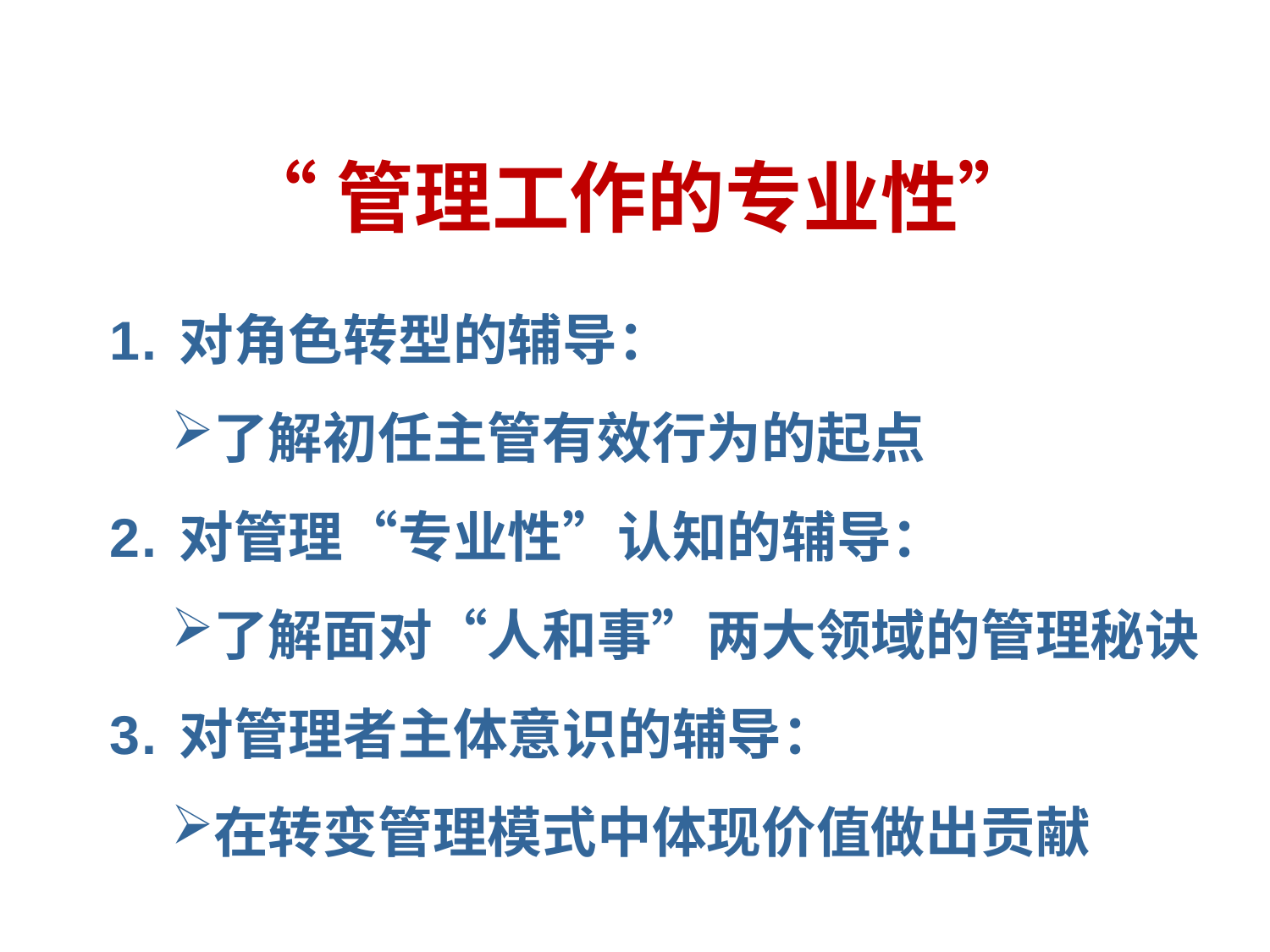

# “管理工作的专业性”
对角色转型的辅导：
了解初任主管有效行为的起点
对管理“专业性”认知的辅导：
了解面对“人和事”两大领域的管理秘诀
对管理者主体意识的辅导：
在转变管理模式中体现价值做出贡献